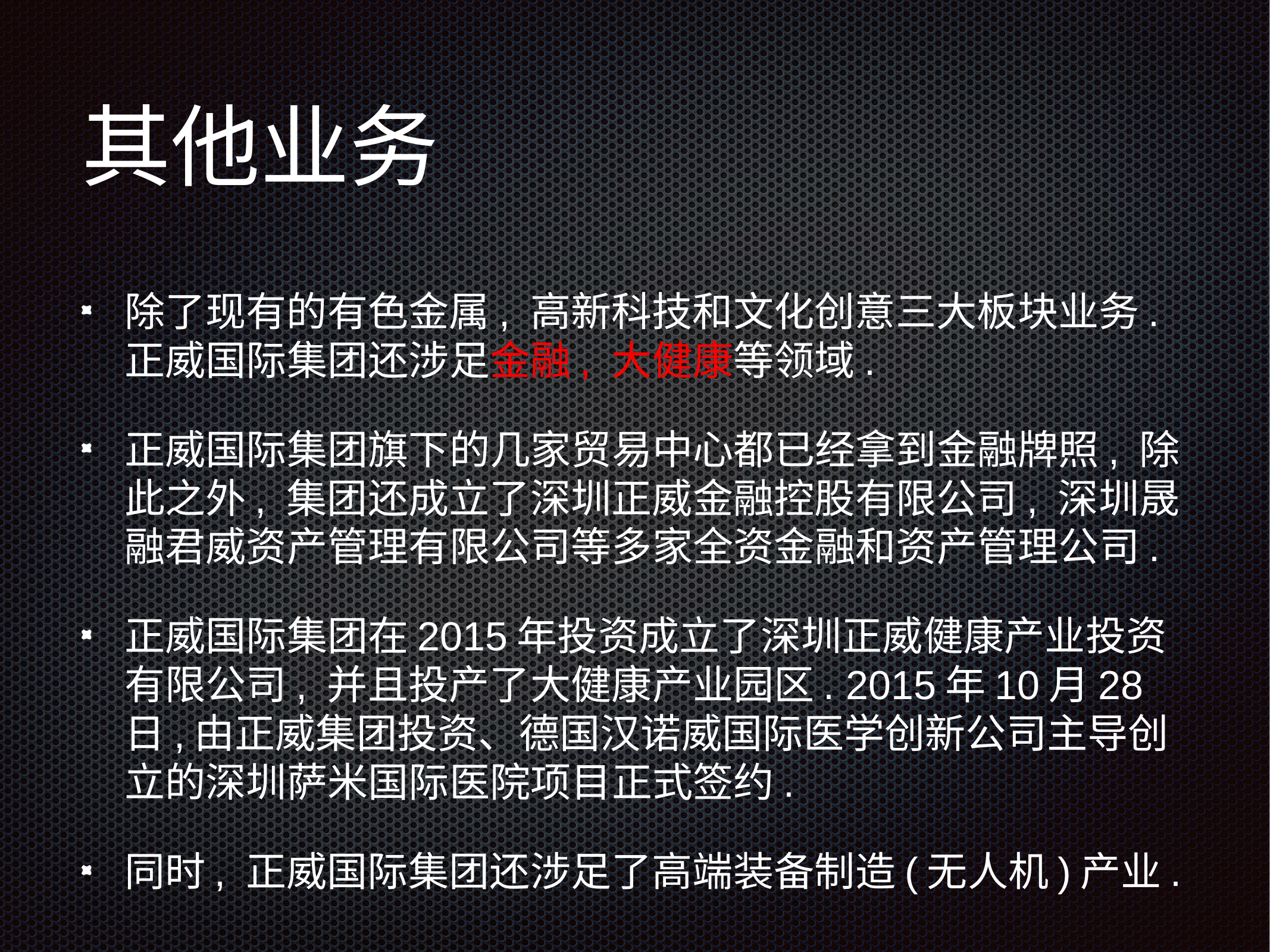

# 其他业务
除了现有的有色金属, 高新科技和文化创意三大板块业务. 正威国际集团还涉足金融, 大健康等领域.
正威国际集团旗下的几家贸易中心都已经拿到金融牌照, 除此之外, 集团还成立了深圳正威金融控股有限公司, 深圳晟融君威资产管理有限公司等多家全资金融和资产管理公司.
正威国际集团在2015年投资成立了深圳正威健康产业投资有限公司, 并且投产了大健康产业园区. 2015年10月28日,由正威集团投资、德国汉诺威国际医学创新公司主导创立的深圳萨米国际医院项目正式签约.
同时, 正威国际集团还涉足了高端装备制造(无人机)产业.